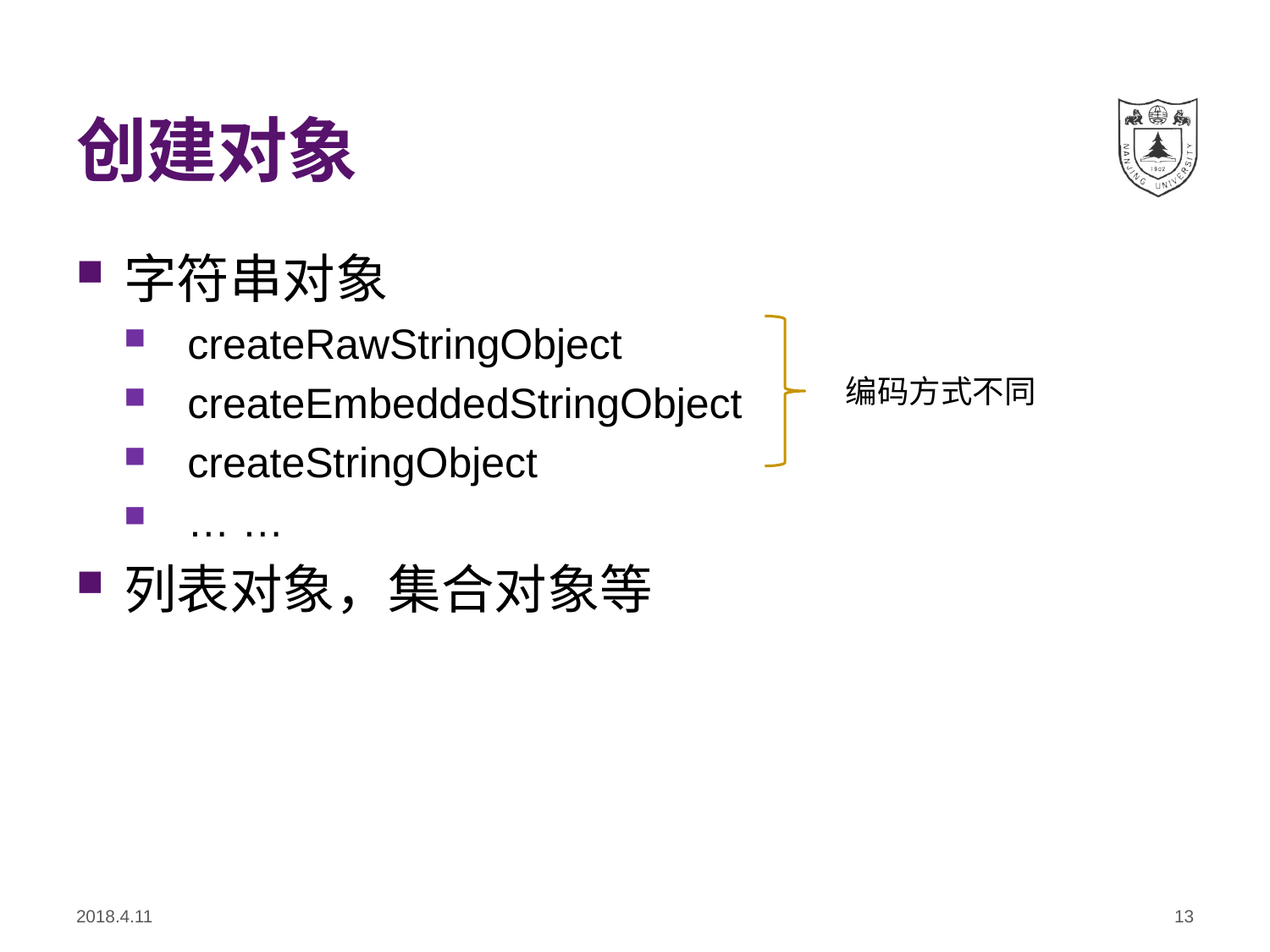

# 创建对象
字符串对象
createRawStringObject
createEmbeddedStringObject
createStringObject
… …
列表对象，集合对象等

编码方式不同
2018.4.11

13